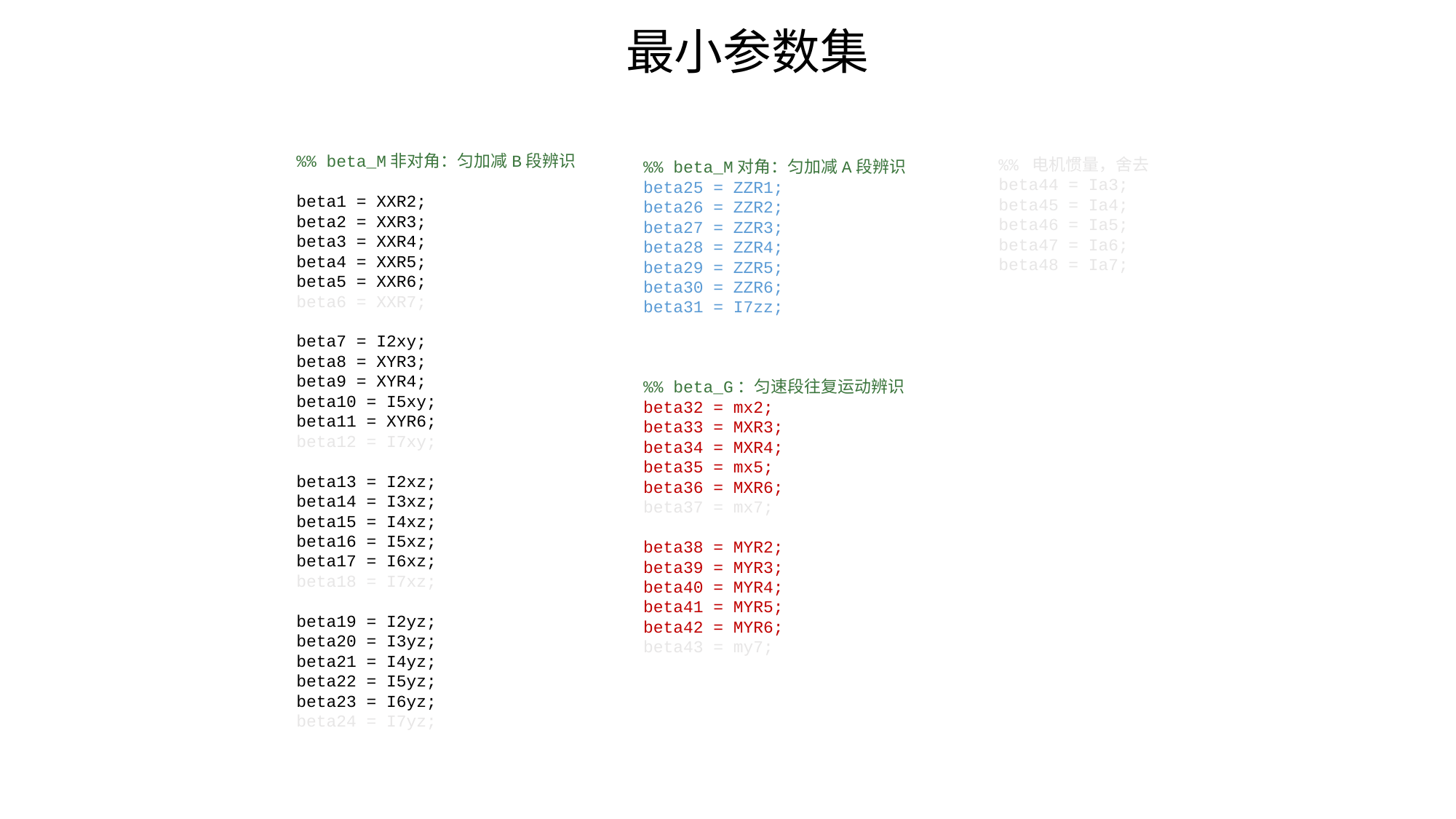

最小参数集

%% beta_M对角：匀加减A段辨识
beta25 = ZZR1;
beta26 = ZZR2;
beta27 = ZZR3;
beta28 = ZZR4;
beta29 = ZZR5;
beta30 = ZZR6;
beta31 = I7zz;

%% beta_G：匀速段往复运动辨识
beta32 = mx2;
beta33 = MXR3;
beta34 = MXR4;
beta35 = mx5;
beta36 = MXR6;
beta37 = mx7;

beta38 = MYR2;
beta39 = MYR3;
beta40 = MYR4;
beta41 = MYR5;
beta42 = MYR6;
beta43 = my7;

%% beta_M非对角：匀加减B段辨识

beta1 = XXR2;
beta2 = XXR3;
beta3 = XXR4;
beta4 = XXR5;
beta5 = XXR6;
beta6 = XXR7;

beta7 = I2xy;
beta8 = XYR3;
beta9 = XYR4;
beta10 = I5xy;
beta11 = XYR6;
beta12 = I7xy;

beta13 = I2xz;
beta14 = I3xz;
beta15 = I4xz;
beta16 = I5xz;
beta17 = I6xz;
beta18 = I7xz;

beta19 = I2yz;
beta20 = I3yz;
beta21 = I4yz;
beta22 = I5yz;
beta23 = I6yz;
beta24 = I7yz;

%% 电机惯量，舍去
beta44 = Ia3;
beta45 = Ia4;
beta46 = Ia5;
beta47 = Ia6;
beta48 = Ia7;